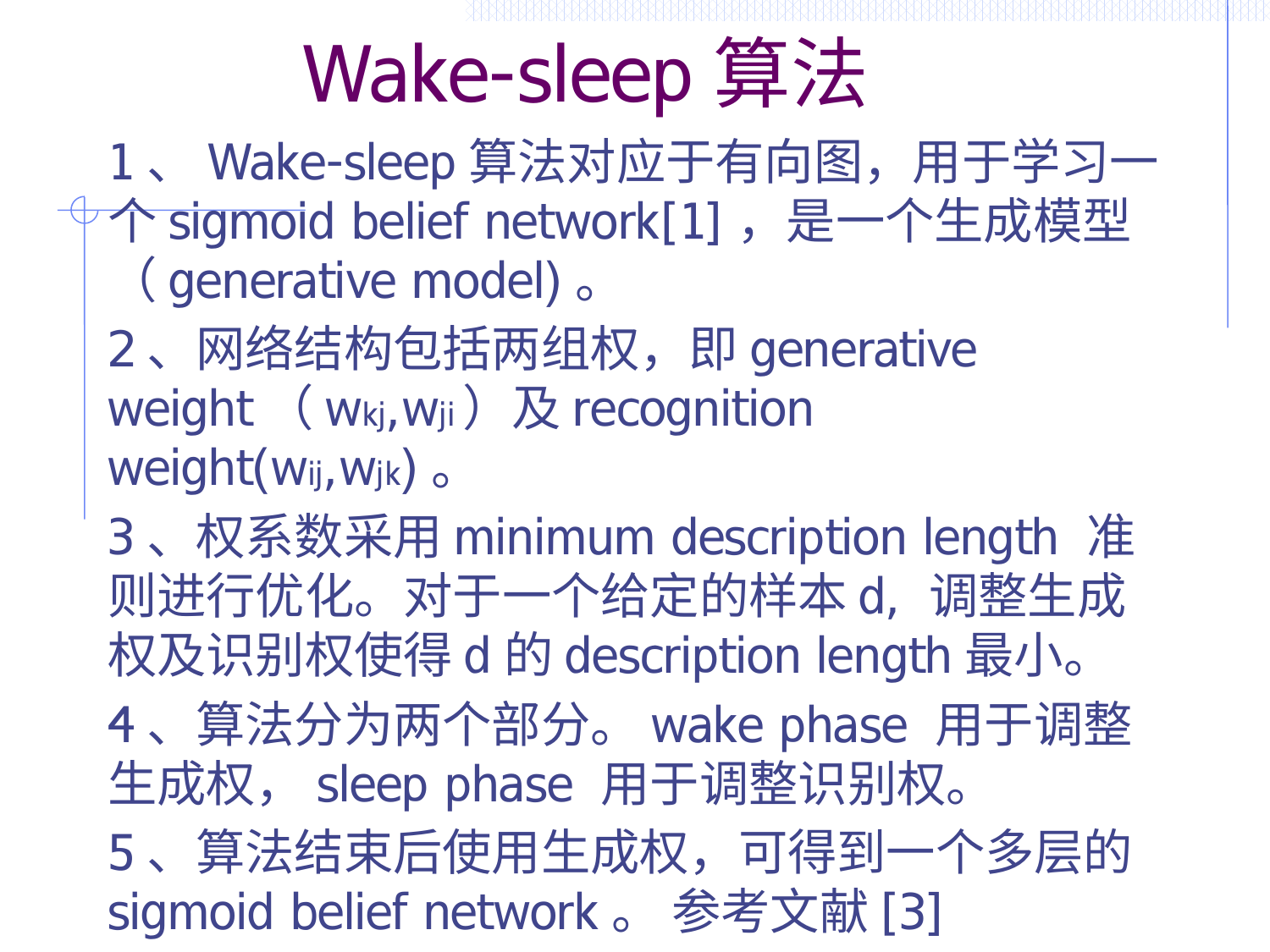

# Wake-sleep算法
1、Wake-sleep算法对应于有向图，用于学习一个sigmoid belief network[1]，是一个生成模型（generative model)。
2、网络结构包括两组权，即generative weight（wkj,wji）及recognition weight(wij,wjk)。
3、权系数采用minimum description length 准则进行优化。对于一个给定的样本d, 调整生成权及识别权使得d的description length最小。
4、算法分为两个部分。wake phase 用于调整生成权，sleep phase 用于调整识别权。
5、算法结束后使用生成权，可得到一个多层的 sigmoid belief network。 参考文献[3]